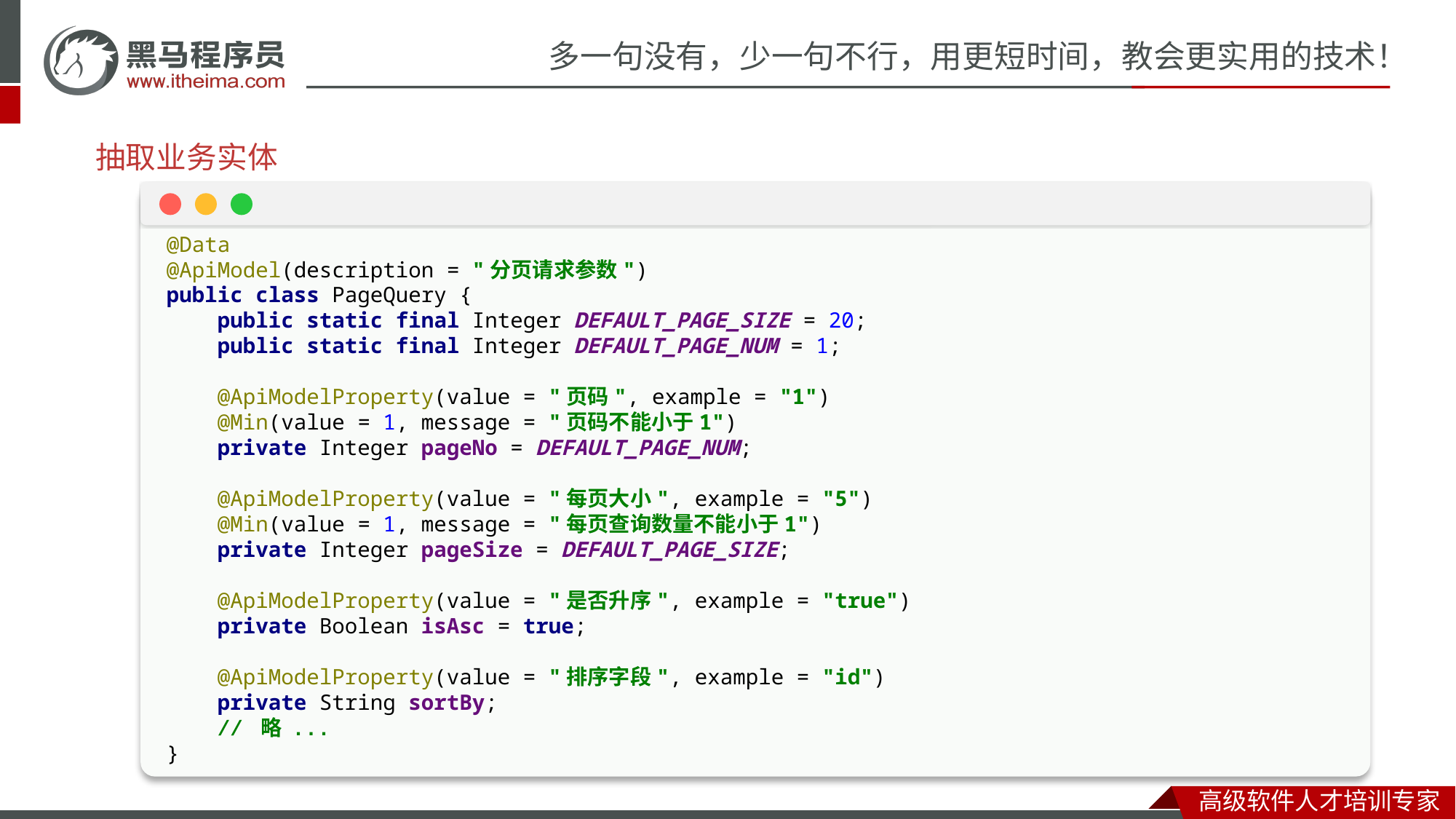

抽取业务实体

@Data
@ApiModel(description = "分页请求参数")
public class PageQuery {
    public static final Integer DEFAULT_PAGE_SIZE = 20;
    public static final Integer DEFAULT_PAGE_NUM = 1;
    @ApiModelProperty(value = "页码", example = "1")
    @Min(value = 1, message = "页码不能小于1")
    private Integer pageNo = DEFAULT_PAGE_NUM;
    @ApiModelProperty(value = "每页大小", example = "5")
    @Min(value = 1, message = "每页查询数量不能小于1")
    private Integer pageSize = DEFAULT_PAGE_SIZE;
    @ApiModelProperty(value = "是否升序", example = "true")
    private Boolean isAsc = true;
    @ApiModelProperty(value = "排序字段", example = "id")
    private String sortBy;
    // 略 ...
}